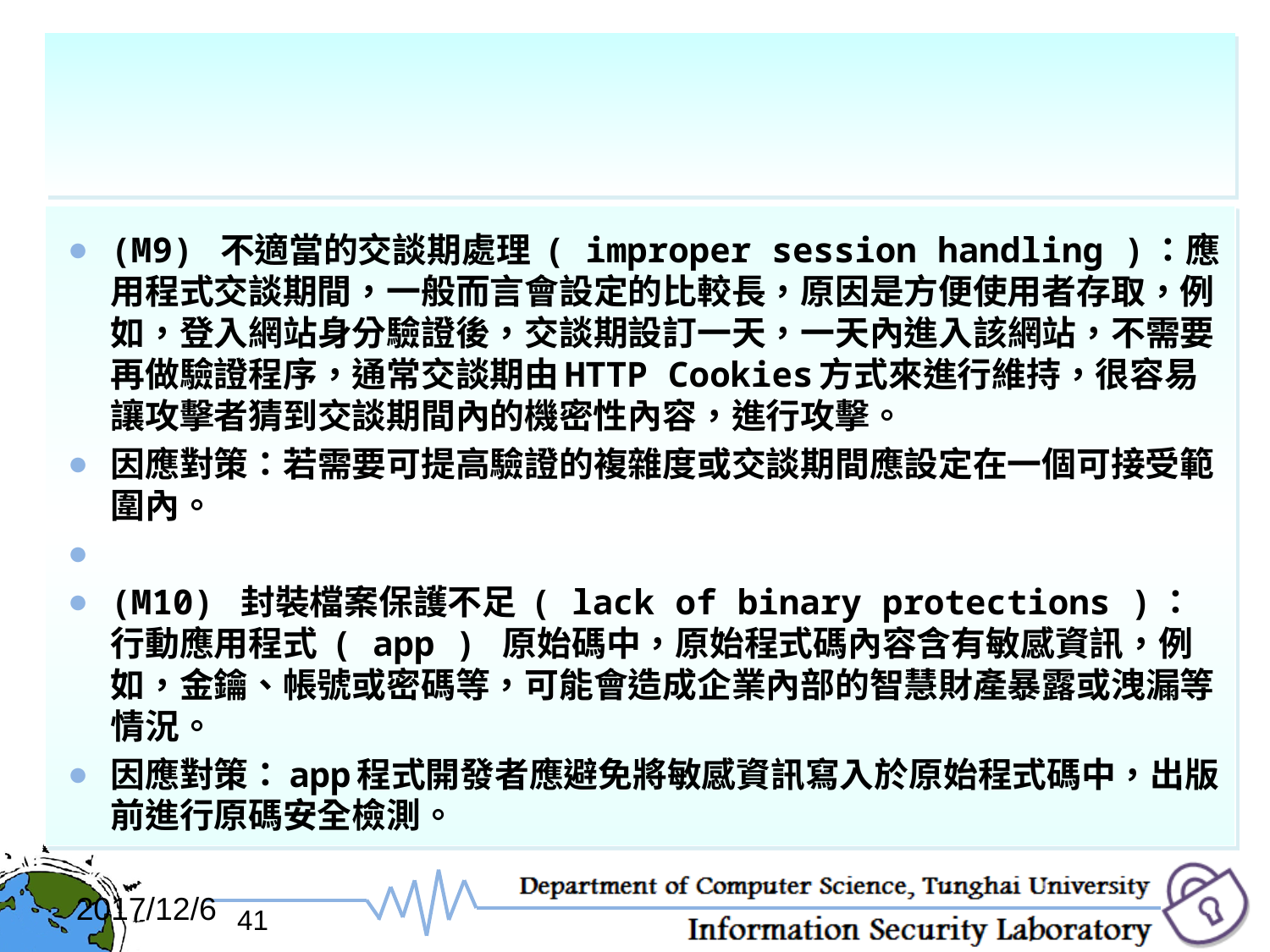

#
(M9) 不適當的交談期處理 ( improper session handling )：應用程式交談期間，一般而言會設定的比較長，原因是方便使用者存取，例如，登入網站身分驗證後，交談期設訂一天，一天內進入該網站，不需要再做驗證程序，通常交談期由HTTP Cookies方式來進行維持，很容易讓攻擊者猜到交談期間內的機密性內容，進行攻擊。
因應對策：若需要可提高驗證的複雜度或交談期間應設定在一個可接受範圍內。

(M10) 封裝檔案保護不足 ( lack of binary protections )：行動應用程式 ( app ) 原始碼中，原始程式碼內容含有敏感資訊，例如，金鑰、帳號或密碼等，可能會造成企業內部的智慧財產暴露或洩漏等情況。
因應對策：app程式開發者應避免將敏感資訊寫入於原始程式碼中，出版前進行原碼安全檢測。

2017/12/6
41